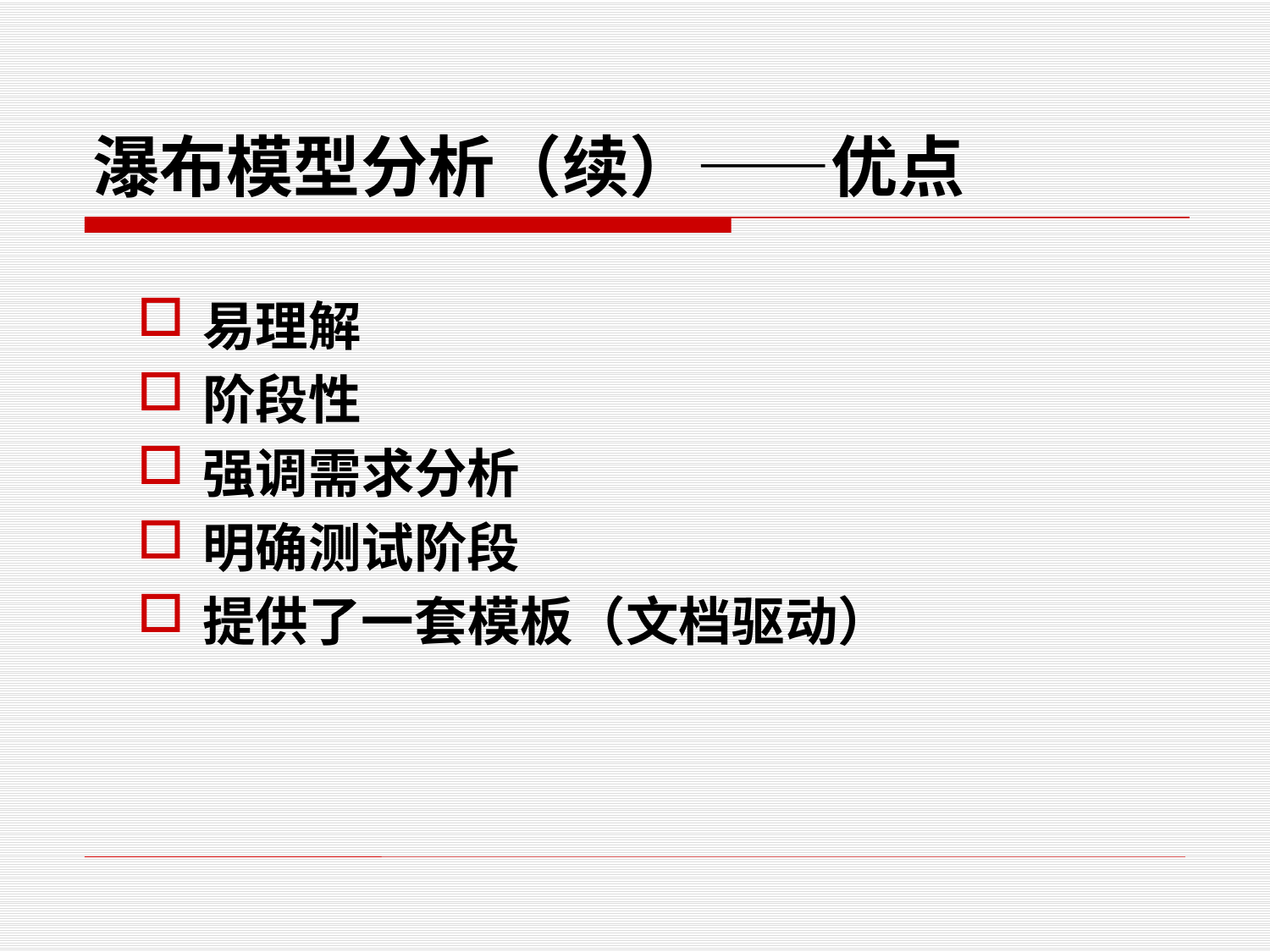

# 瀑布模型分析（续）——优点
易理解
阶段性
强调需求分析
明确测试阶段
提供了一套模板（文档驱动）